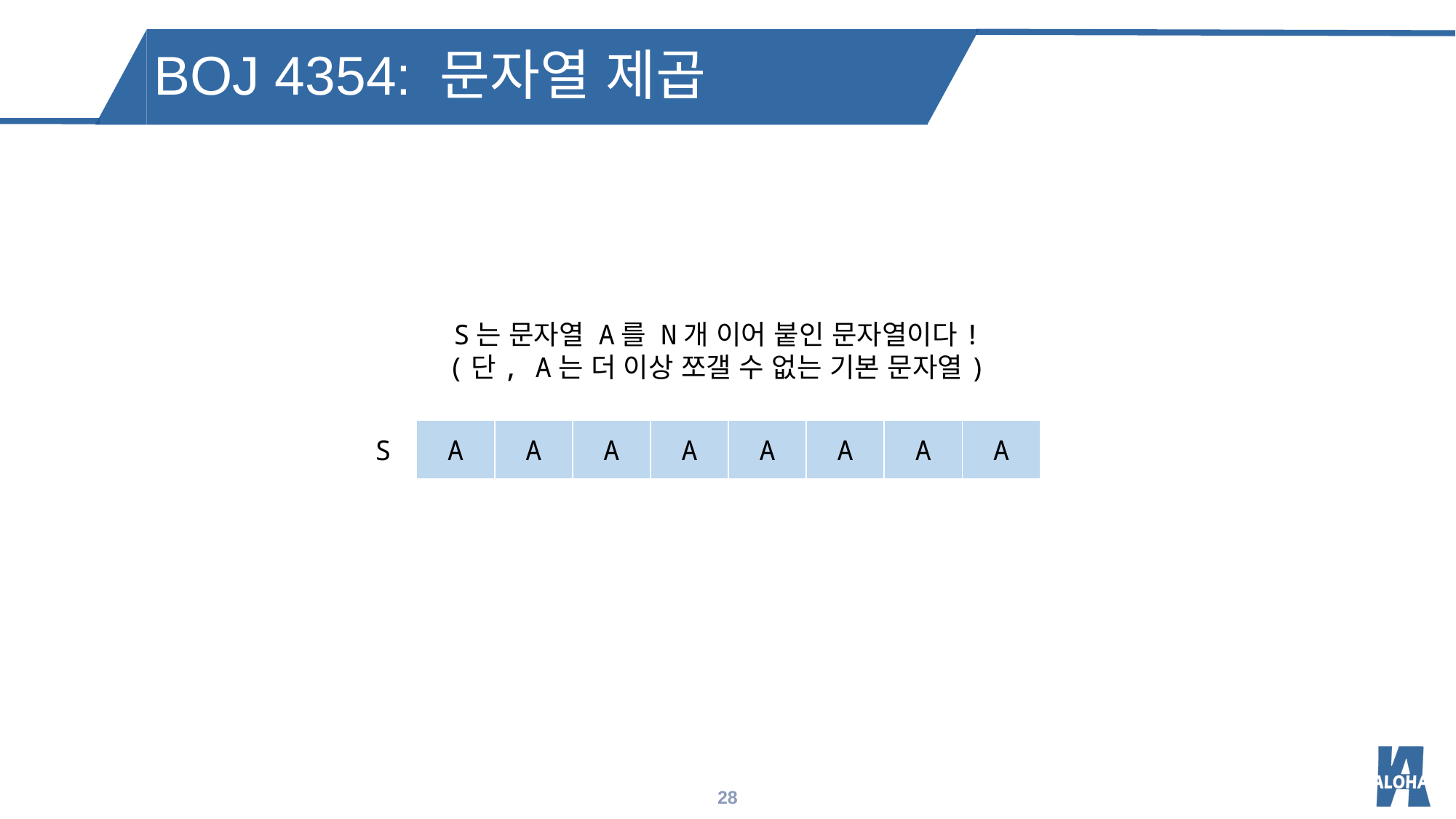

BOJ 4354: 문자열 제곱
S는 문자열 A를 N개 이어 붙인 문자열이다!
(단, A는 더 이상 쪼갤 수 없는 기본 문자열)
| A | A | A | A | A | A | A | A |
| --- | --- | --- | --- | --- | --- | --- | --- |
S
28